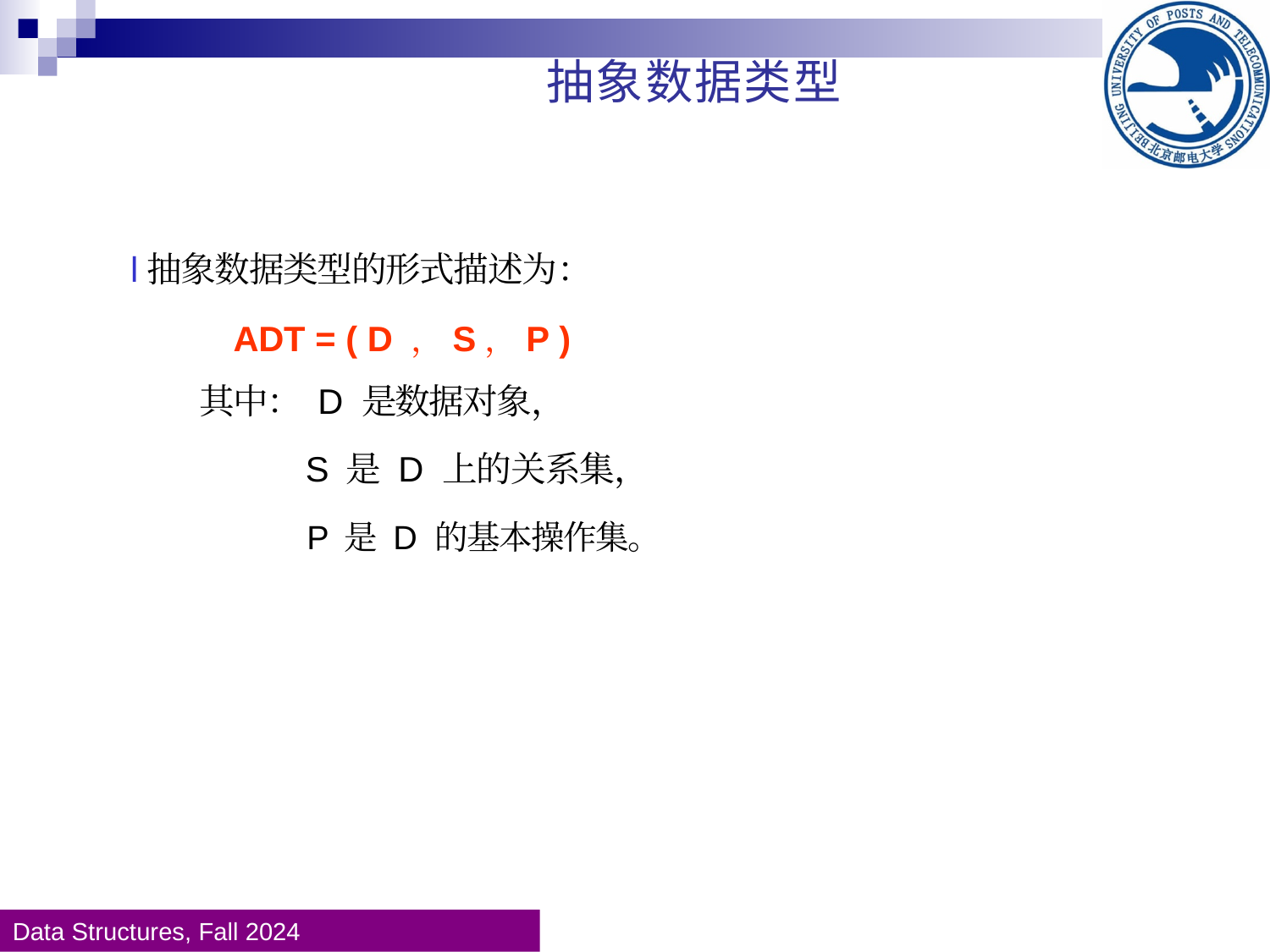

抽象数据类型

l抽象数据类型的形式描述为：
ADT = ( D ，S，P )
其中： D 是数据对象，
S 是 D 上的关系集，

P 是 D 的基本操作集。